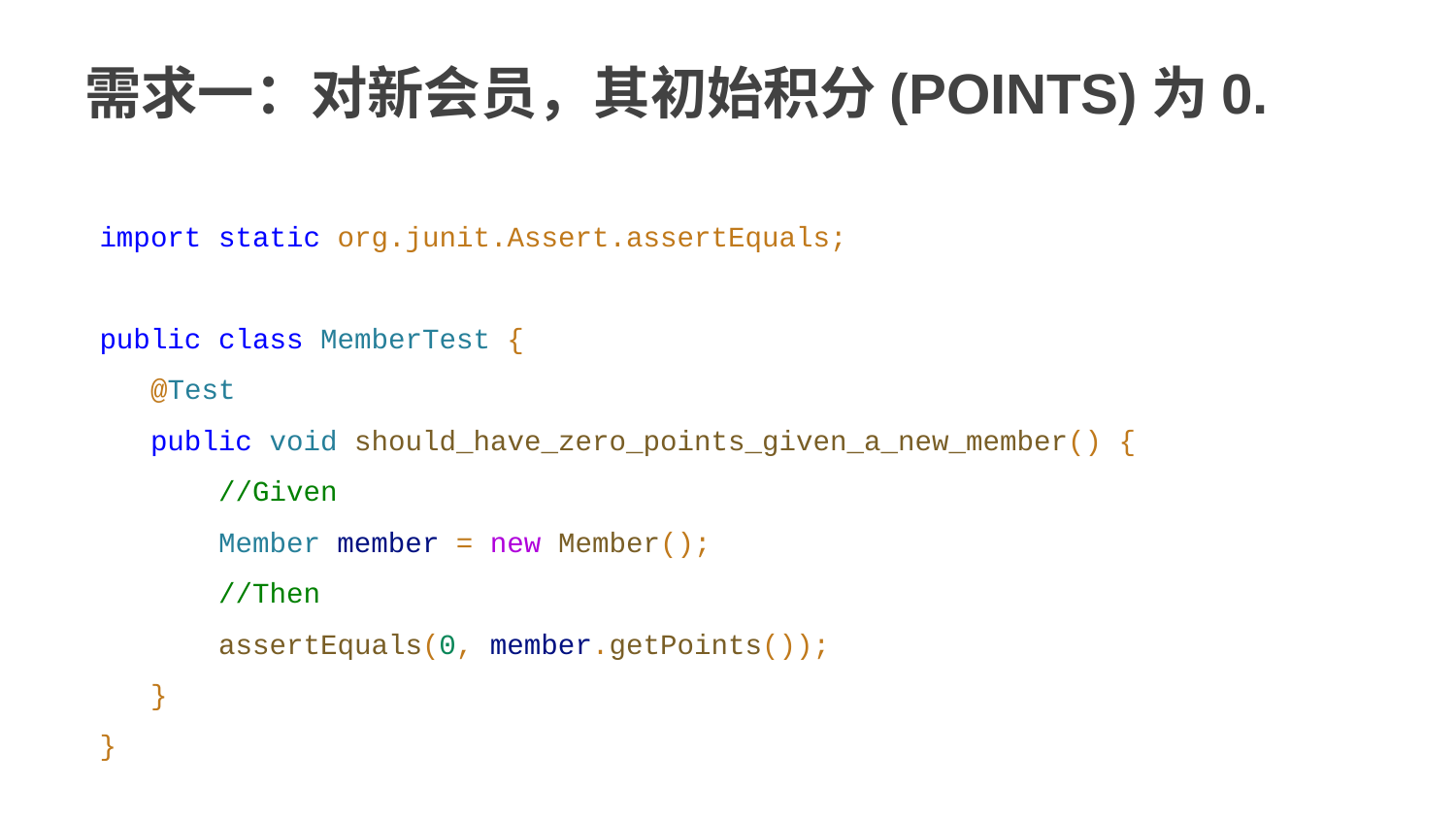

# 需求⼀：对新会员，其初始积分(POINTS)为0.
import static org.junit.Assert.assertEquals;

public class MemberTest {
   @Test
   public void should_have_zero_points_given_a_new_member() {
       //Given
       Member member = new Member();
       //Then
       assertEquals(0, member.getPoints());
   }
}